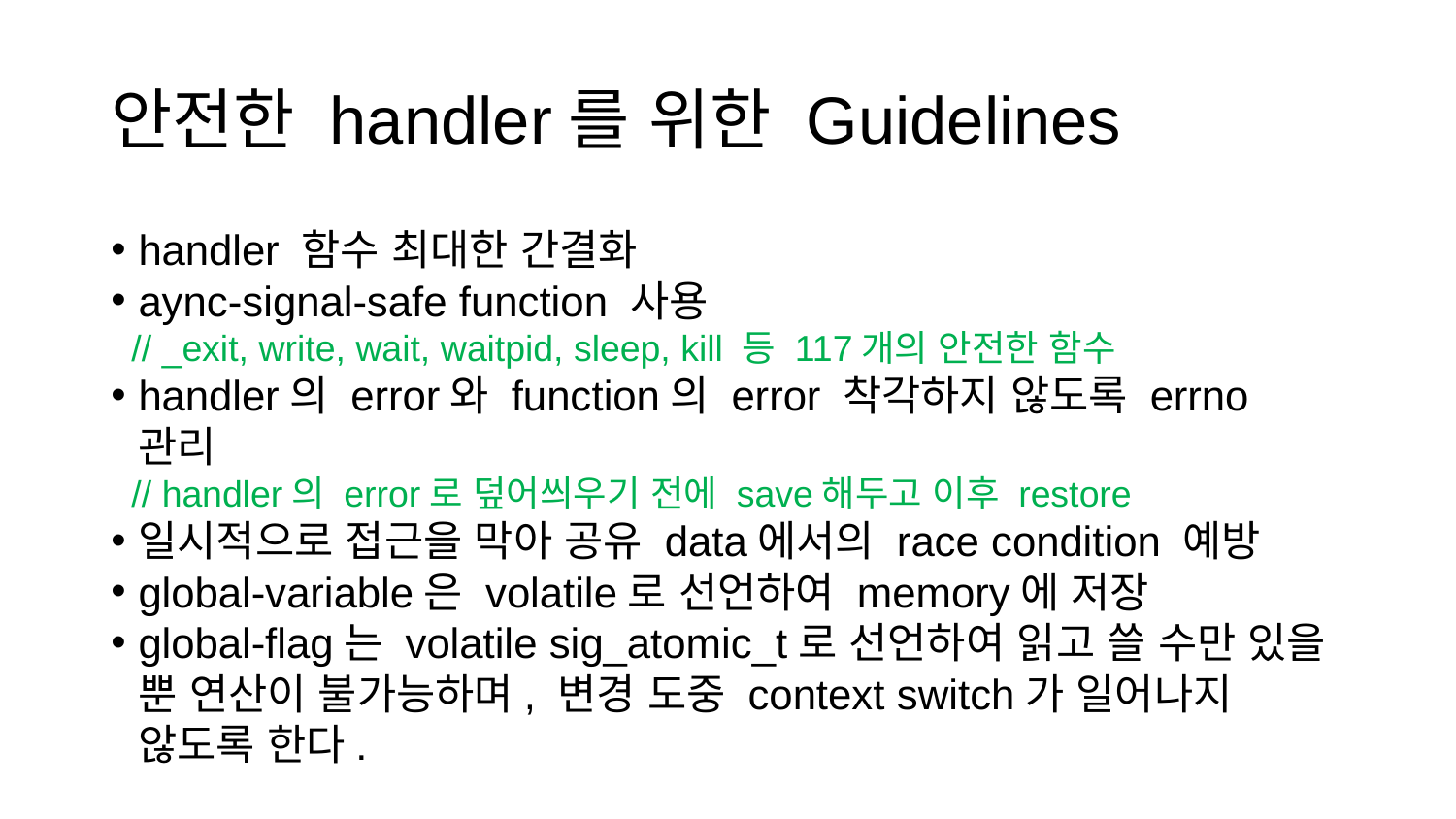

안전한 handler를 위한 Guidelines
handler 함수 최대한 간결화
aync-signal-safe function 사용
  // _exit, write, wait, waitpid, sleep, kill 등 117개의 안전한 함수
handler의 error와 function의 error 착각하지 않도록 errno 관리
  // handler의 error로 덮어씌우기 전에 save해두고 이후 restore
일시적으로 접근을 막아 공유 data에서의 race condition 예방
global-variable은 volatile로 선언하여 memory에 저장
global-flag는 volatile sig_atomic_t로 선언하여 읽고 쓸 수만 있을 뿐 연산이 불가능하며, 변경 도중 context switch가 일어나지 않도록 한다.